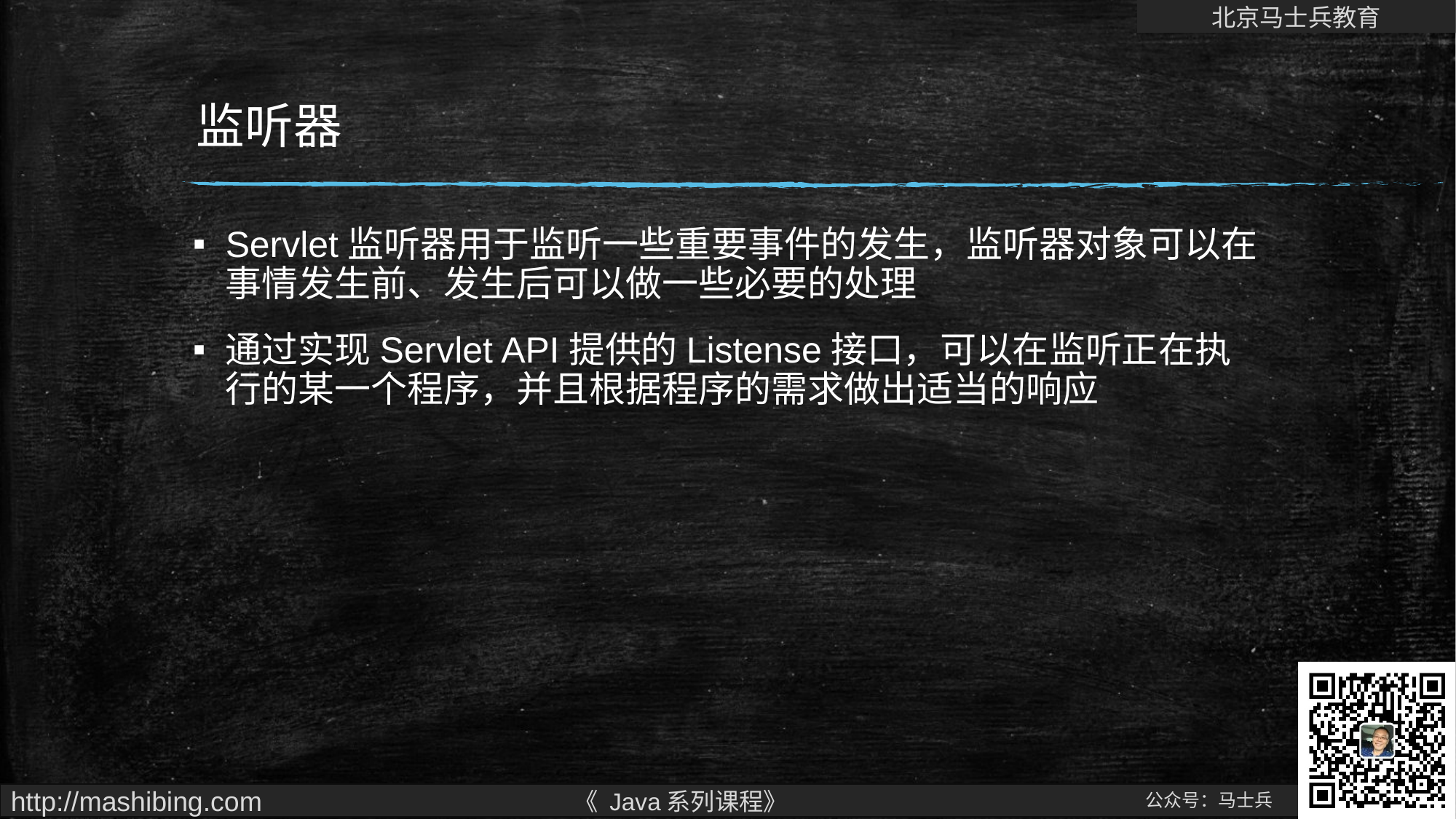

# 监听器
Servlet监听器用于监听一些重要事件的发生，监听器对象可以在事情发生前、发生后可以做一些必要的处理
通过实现Servlet API提供的Listense接口，可以在监听正在执行的某一个程序，并且根据程序的需求做出适当的响应